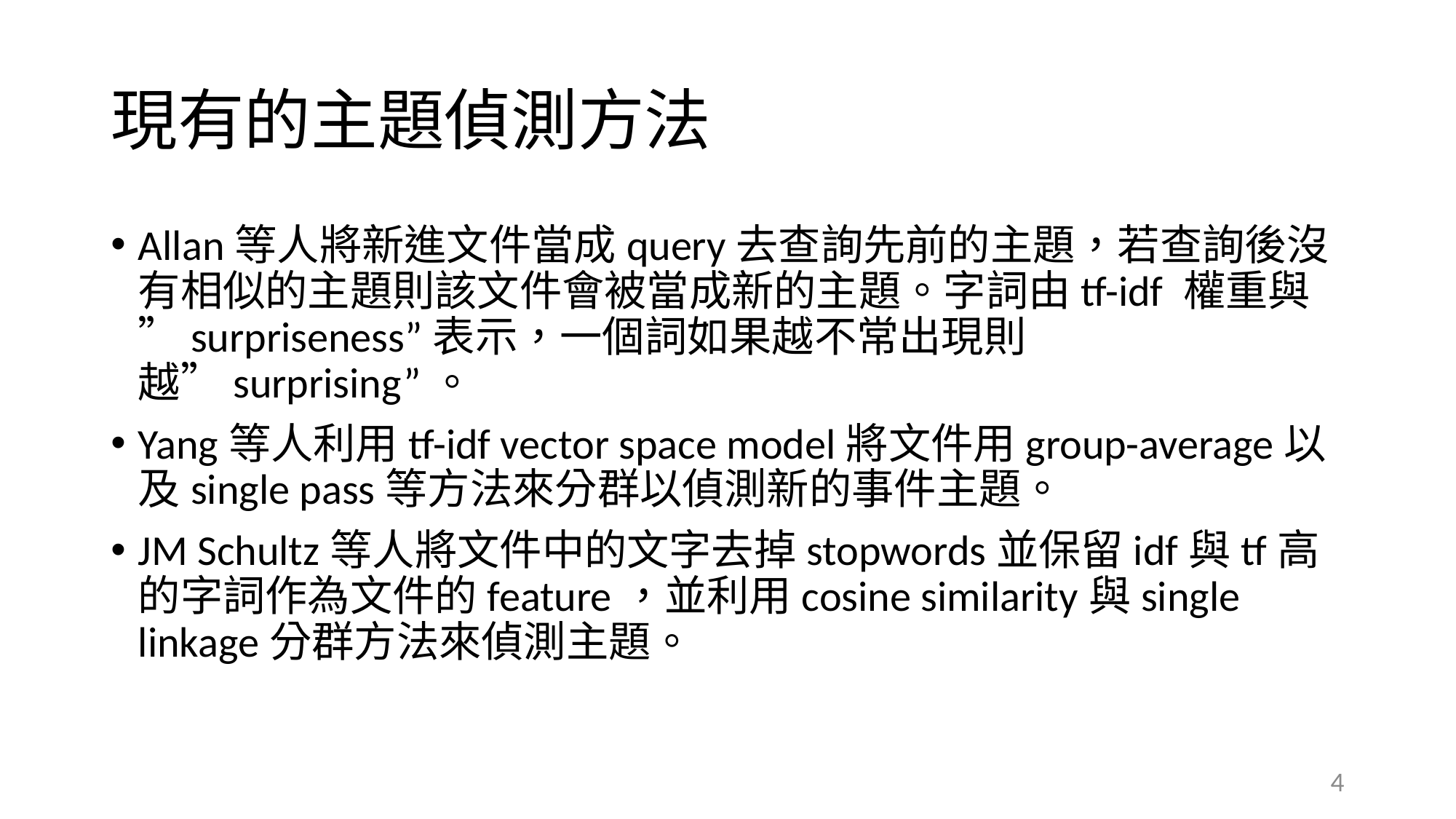

# 現有的主題偵測方法
Allan等人將新進文件當成query去查詢先前的主題，若查詢後沒有相似的主題則該文件會被當成新的主題。字詞由tf-idf 權重與”surpriseness”表示，一個詞如果越不常出現則越”surprising”。
Yang等人利用tf-idf vector space model將文件用group-average以及single pass等方法來分群以偵測新的事件主題。
JM Schultz等人將文件中的文字去掉stopwords並保留idf與tf高的字詞作為文件的feature，並利用cosine similarity與single linkage分群方法來偵測主題。
4